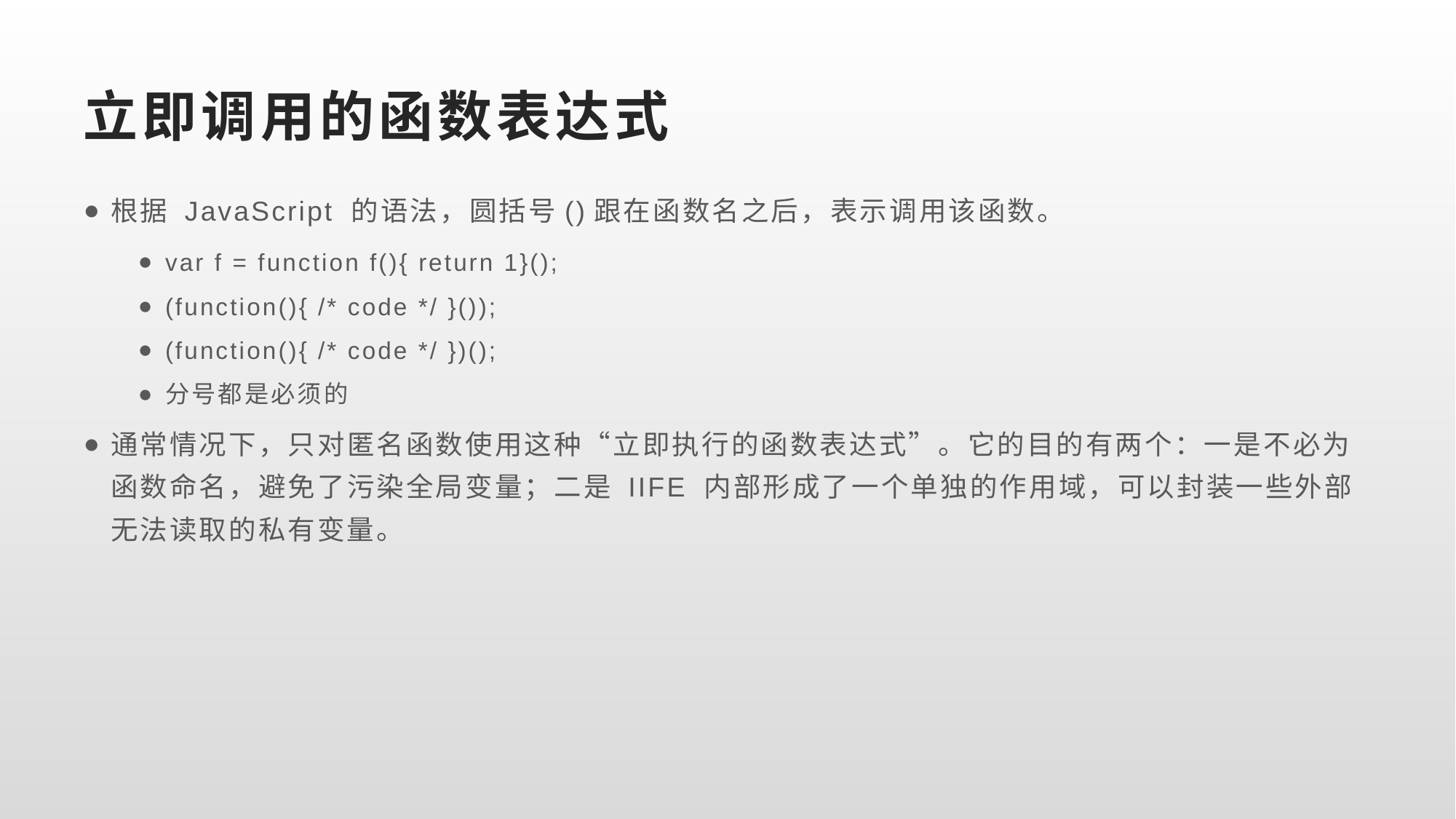

# 立即调用的函数表达式
根据 JavaScript 的语法，圆括号()跟在函数名之后，表示调用该函数。
var f = function f(){ return 1}();
(function(){ /* code */ }());
(function(){ /* code */ })();
分号都是必须的
通常情况下，只对匿名函数使用这种“立即执行的函数表达式”。它的目的有两个：一是不必为函数命名，避免了污染全局变量；二是 IIFE 内部形成了一个单独的作用域，可以封装一些外部无法读取的私有变量。